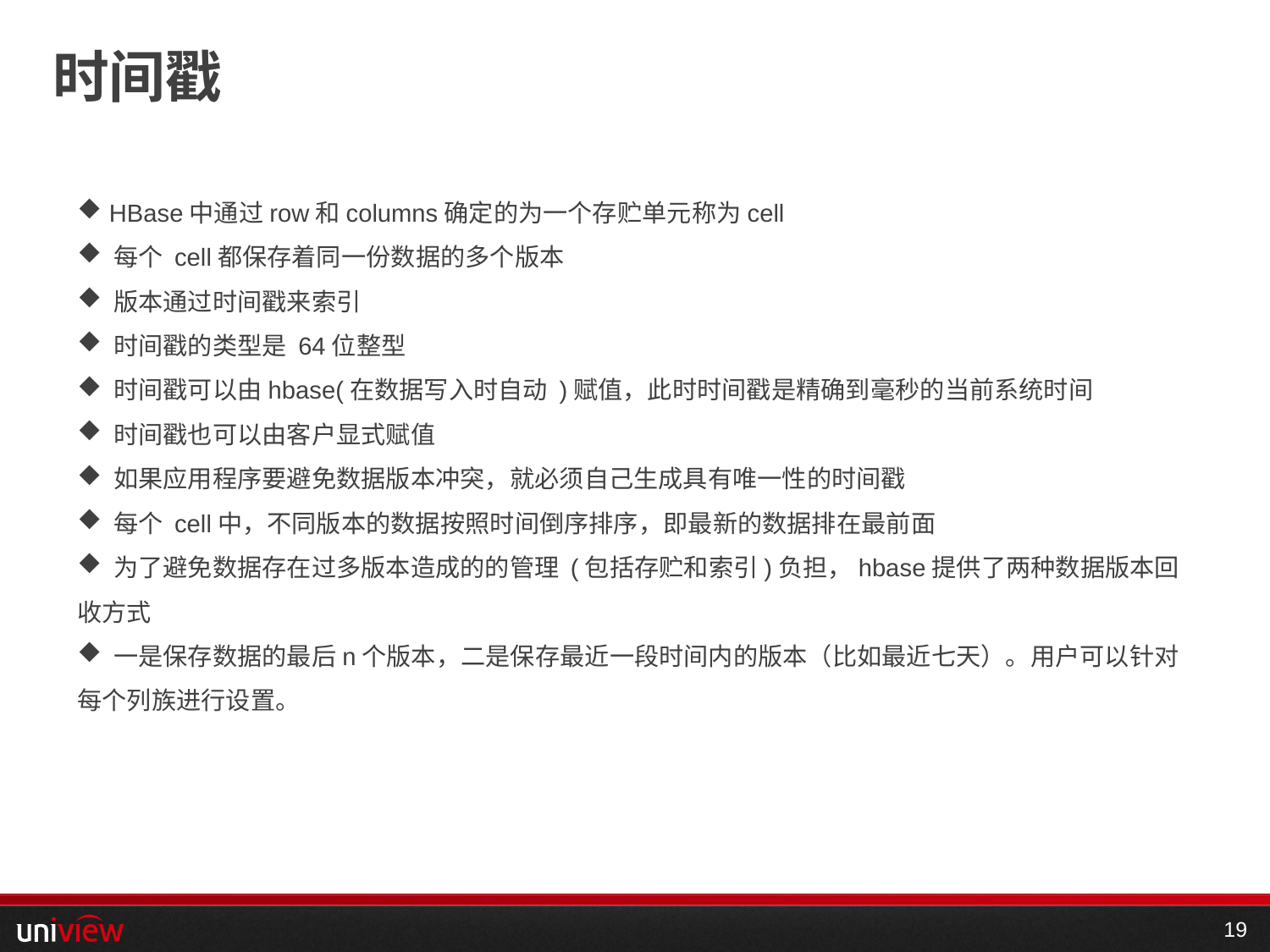

# 时间戳
 HBase中通过row和columns确定的为一个存贮单元称为cell
 每个 cell都保存着同一份数据的多个版本
 版本通过时间戳来索引
 时间戳的类型是 64位整型
 时间戳可以由hbase(在数据写入时自动 )赋值，此时时间戳是精确到毫秒的当前系统时间
 时间戳也可以由客户显式赋值
 如果应用程序要避免数据版本冲突，就必须自己生成具有唯一性的时间戳
 每个 cell中，不同版本的数据按照时间倒序排序，即最新的数据排在最前面
 为了避免数据存在过多版本造成的的管理 (包括存贮和索引)负担，hbase提供了两种数据版本回收方式
 一是保存数据的最后n个版本，二是保存最近一段时间内的版本（比如最近七天）。用户可以针对每个列族进行设置。